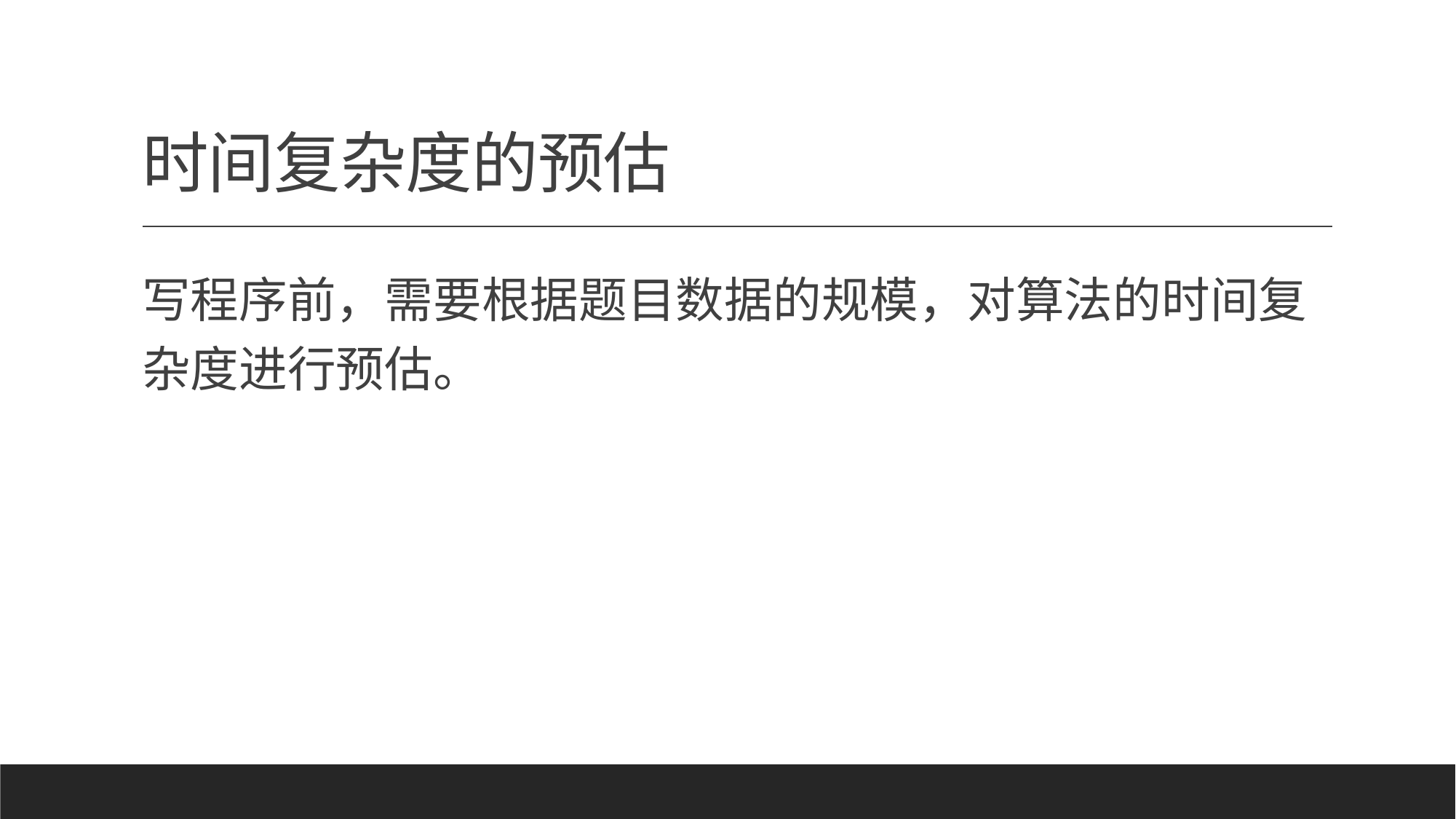

# 时间复杂度的预估
写程序前，需要根据题目数据的规模，对算法的时间复杂度进行预估。